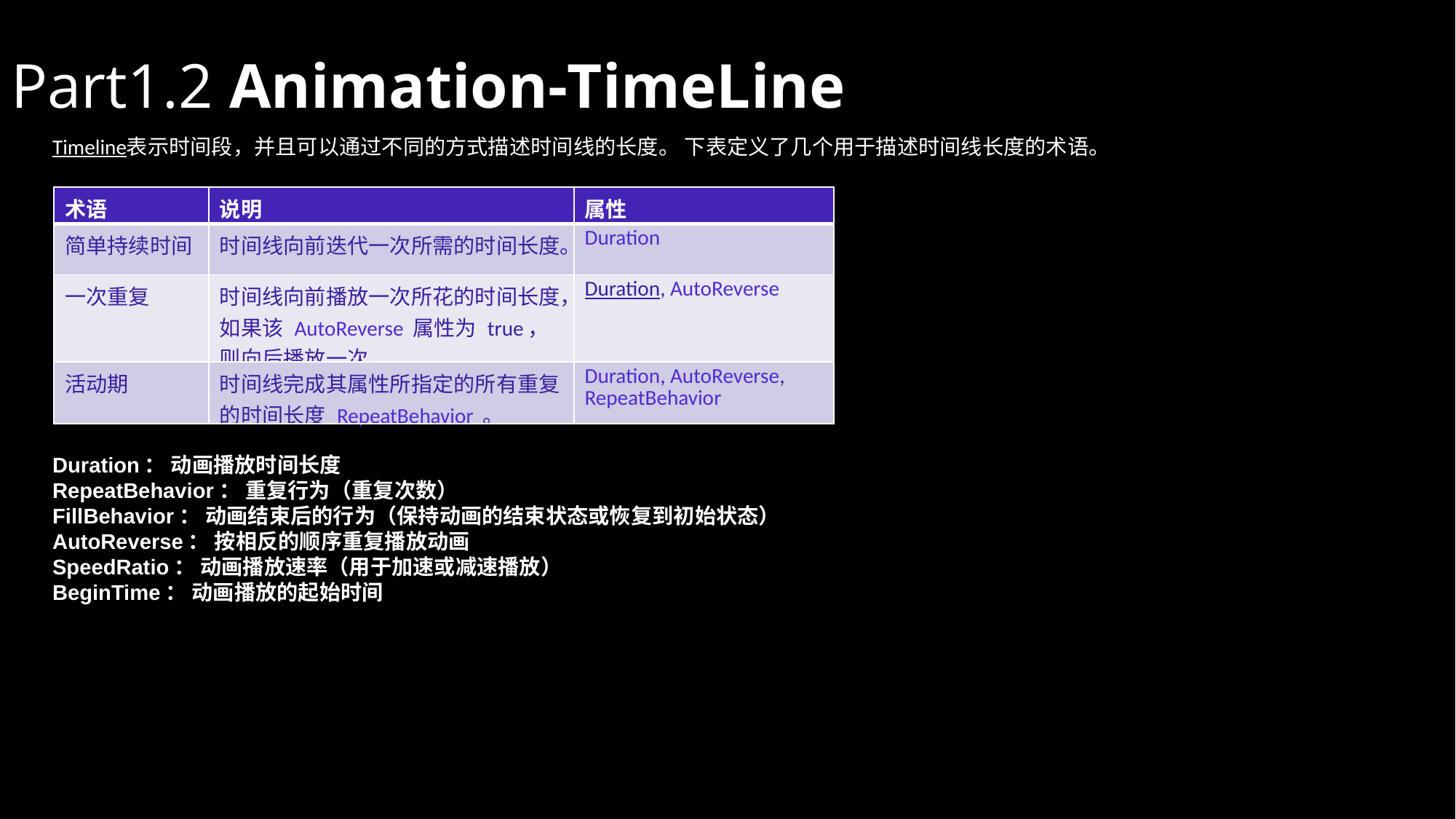

# Part1.2 Animation-TimeLine
Timeline表示时间段，并且可以通过不同的方式描述时间线的长度。 下表定义了几个用于描述时间线长度的术语。
| 术语 | 说明 | 属性 |
| --- | --- | --- |
| 简单持续时间 | 时间线向前迭代一次所需的时间长度。 | Duration |
| 一次重复 | 时间线向前播放一次所花的时间长度，如果该 AutoReverse 属性为 true，则向后播放一次。 | Duration, AutoReverse |
| 活动期 | 时间线完成其属性所指定的所有重复的时间长度 RepeatBehavior 。 | Duration, AutoReverse, RepeatBehavior |
Duration： 动画播放时间长度
RepeatBehavior： 重复行为（重复次数）
FillBehavior： 动画结束后的行为（保持动画的结束状态或恢复到初始状态）
AutoReverse： 按相反的顺序重复播放动画
SpeedRatio： 动画播放速率（用于加速或减速播放）
BeginTime： 动画播放的起始时间